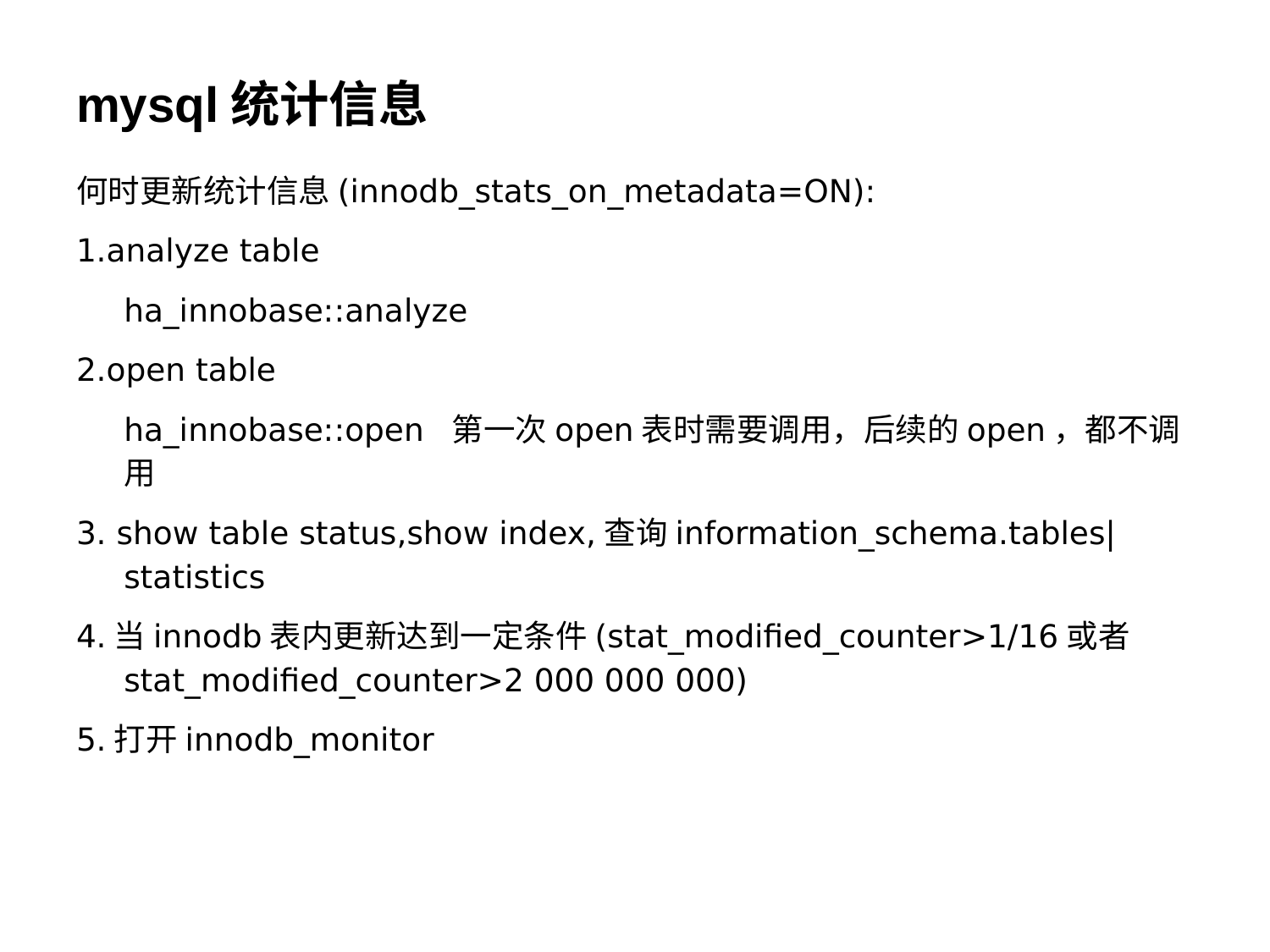

# mysql统计信息
何时更新统计信息(innodb_stats_on_metadata=ON):
1.analyze table
	ha_innobase::analyze
2.open table
	ha_innobase::open  第一次open表时需要调用，后续的open，都不调用
3. show table status,show index,查询information_schema.tables|statistics
4.当innodb表内更新达到一定条件(stat_modified_counter>1/16或者stat_modified_counter>2 000 000 000)
5.打开innodb_monitor